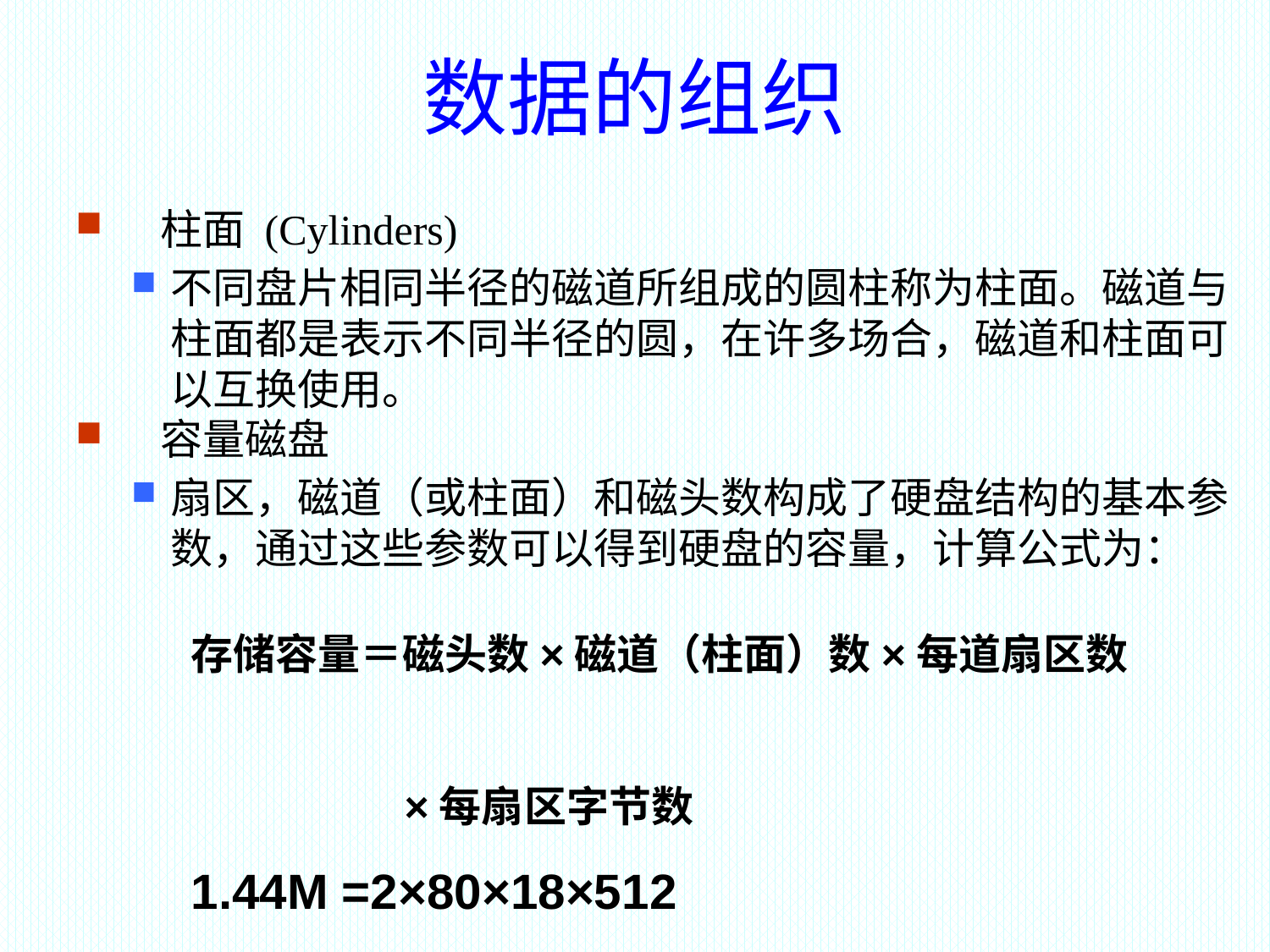

数据的组织
柱面 (Cylinders)
不同盘片相同半径的磁道所组成的圆柱称为柱面。磁道与柱面都是表示不同半径的圆，在许多场合，磁道和柱面可以互换使用。
容量磁盘
扇区，磁道（或柱面）和磁头数构成了硬盘结构的基本参数，通过这些参数可以得到硬盘的容量，计算公式为：
存储容量＝磁头数×磁道（柱面）数×每道扇区数
                  ×每扇区字节数
1.44M =2×80×18×512